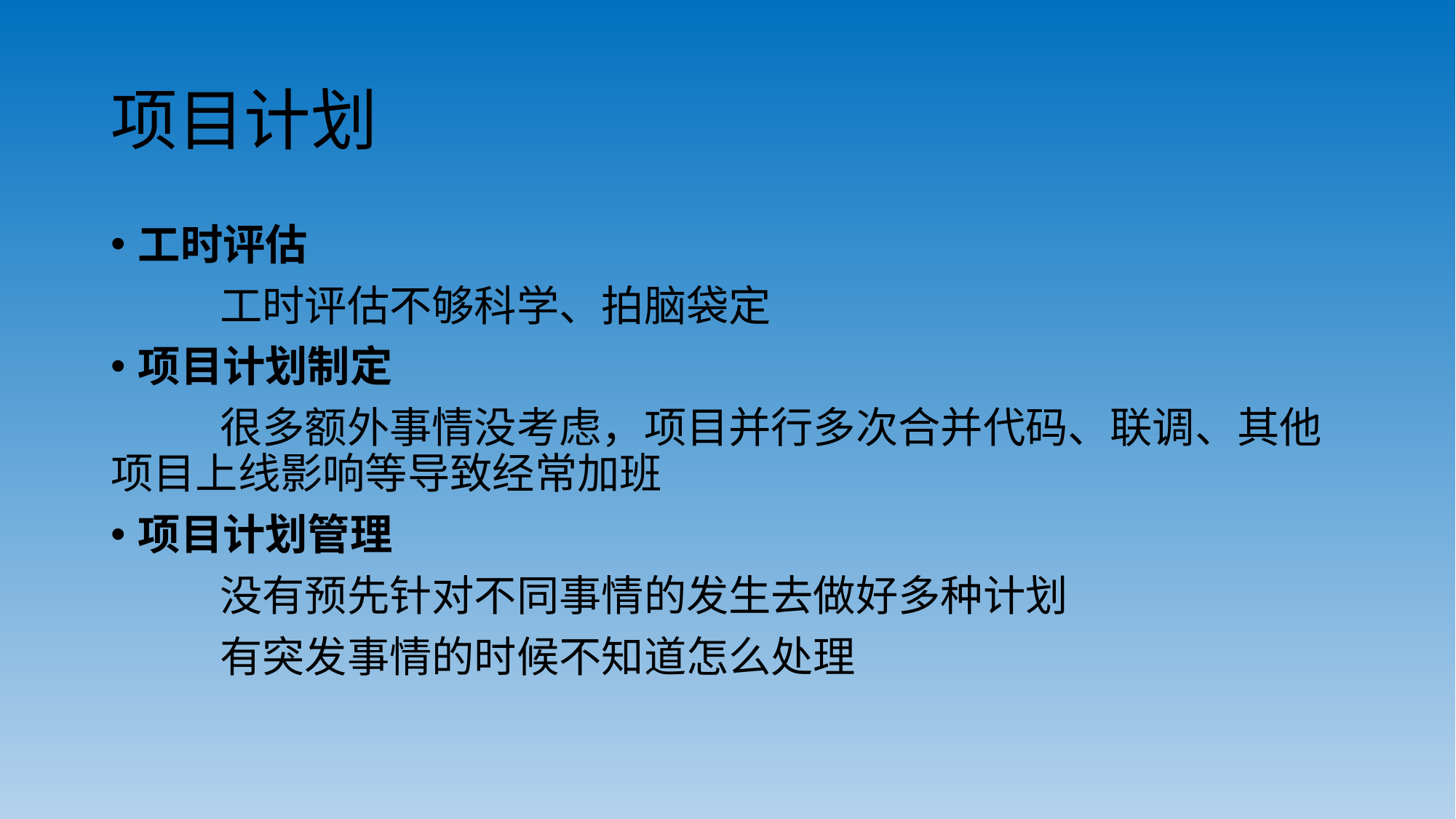

# 项目计划
工时评估
	工时评估不够科学、拍脑袋定
项目计划制定
	很多额外事情没考虑，项目并行多次合并代码、联调、其他项目上线影响等导致经常加班
项目计划管理
	没有预先针对不同事情的发生去做好多种计划
	有突发事情的时候不知道怎么处理